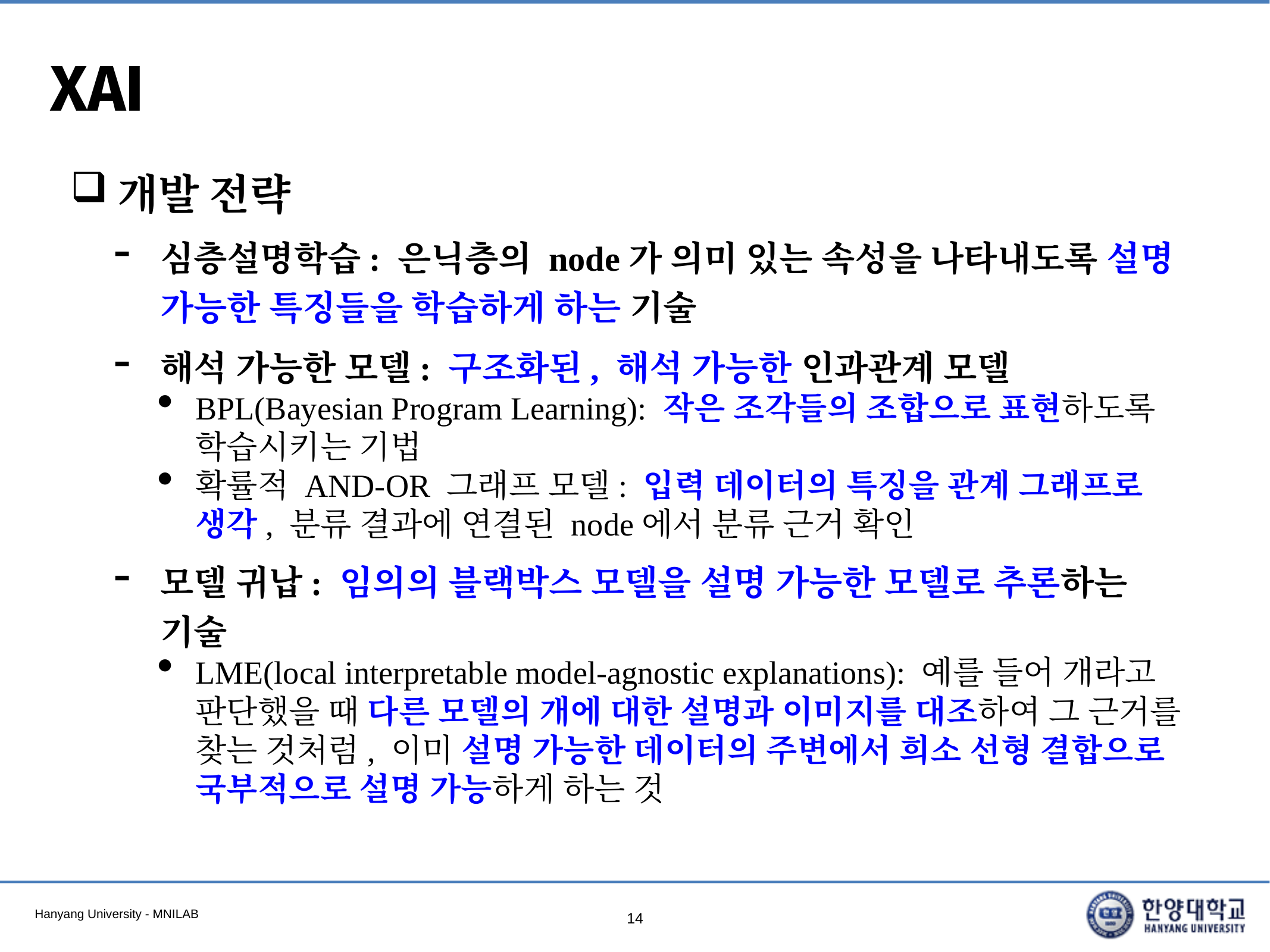

# XAI
개발 전략
심층설명학습: 은닉층의 node가 의미 있는 속성을 나타내도록 설명 가능한 특징들을 학습하게 하는 기술
해석 가능한 모델: 구조화된, 해석 가능한 인과관계 모델
BPL(Bayesian Program Learning): 작은 조각들의 조합으로 표현하도록 학습시키는 기법
확률적 AND-OR 그래프 모델: 입력 데이터의 특징을 관계 그래프로 생각, 분류 결과에 연결된 node에서 분류 근거 확인
모델 귀납: 임의의 블랙박스 모델을 설명 가능한 모델로 추론하는 기술
LME(local interpretable model-agnostic explanations): 예를 들어 개라고 판단했을 때 다른 모델의 개에 대한 설명과 이미지를 대조하여 그 근거를 찾는 것처럼, 이미 설명 가능한 데이터의 주변에서 희소 선형 결합으로 국부적으로 설명 가능하게 하는 것
14